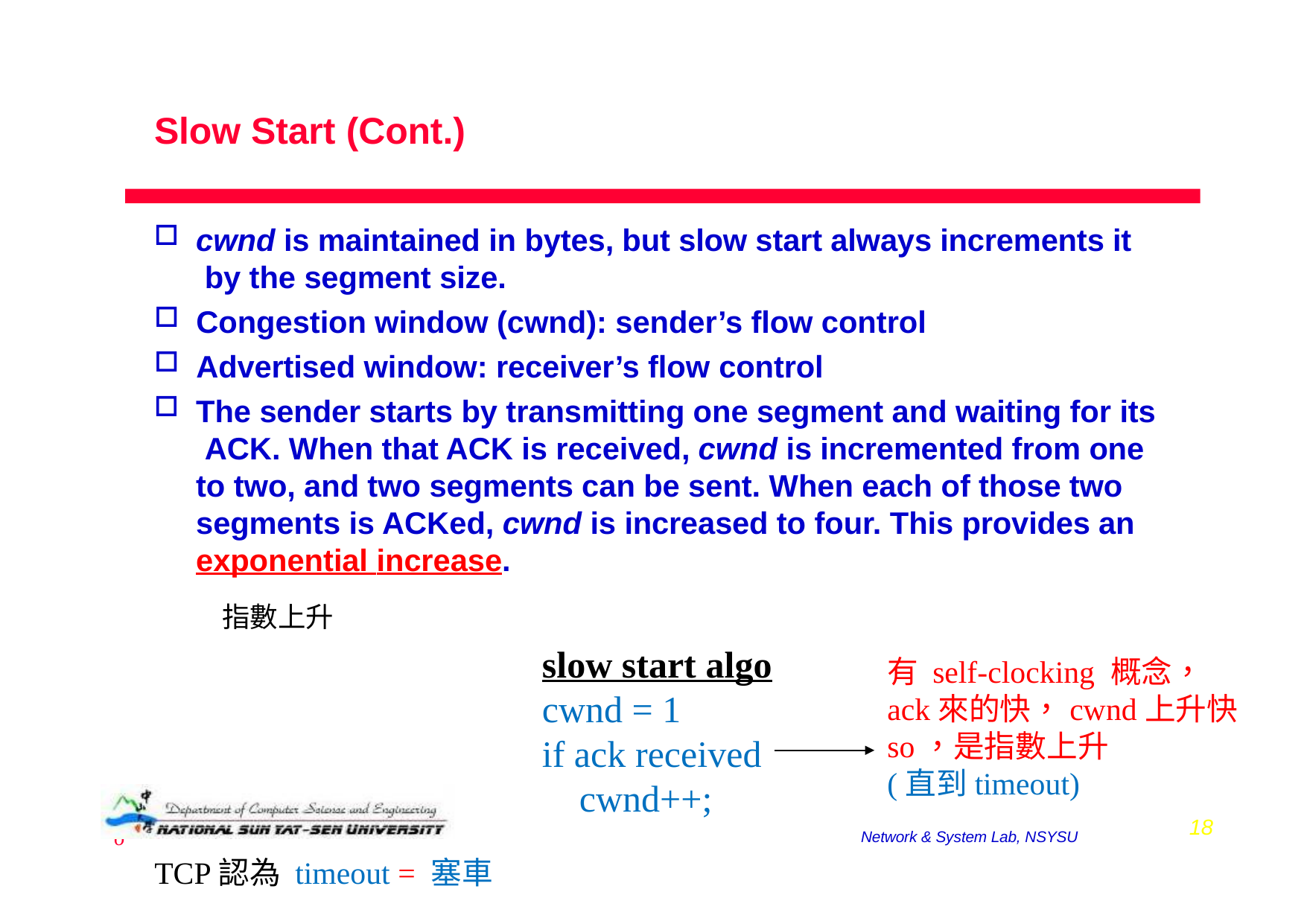

# Slow Start (Cont.)

cwnd is maintained in bytes, but slow start always increments it  by the segment size.
Congestion window (cwnd): sender’s flow control
Advertised window: receiver’s flow control
The sender starts by transmitting one segment and waiting for its  ACK. When that ACK is received, cwnd is incremented from one  to two, and two segments can be sent. When each of those two  segments is ACKed, cwnd is increased to four. This provides an  exponential increase.
指數上升
slow start algo
cwnd = 1
if ack received
    cwnd++;
有 self-clocking 概念，
ack來的快，cwnd上升快
so，是指數上升
(直到timeout)

2008/12/16
18
Network & System Lab, NSYSU
TCP認為 timeout = 塞車